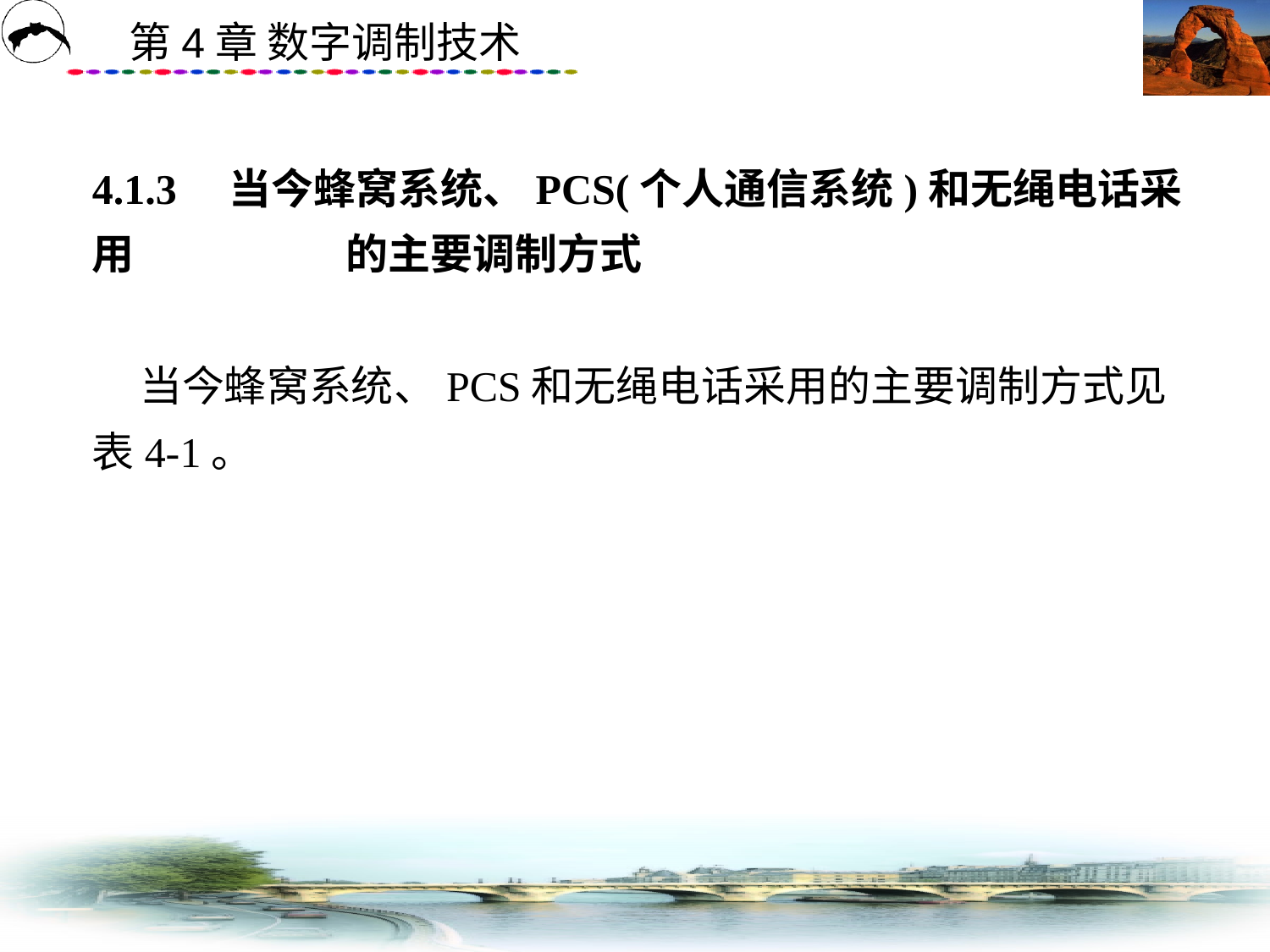

# 4.1.3    当今蜂窝系统、PCS(个人通信系统)和无绳电话采用            	的主要调制方式 当今蜂窝系统、PCS和无绳电话采用的主要调制方式见表4-1。